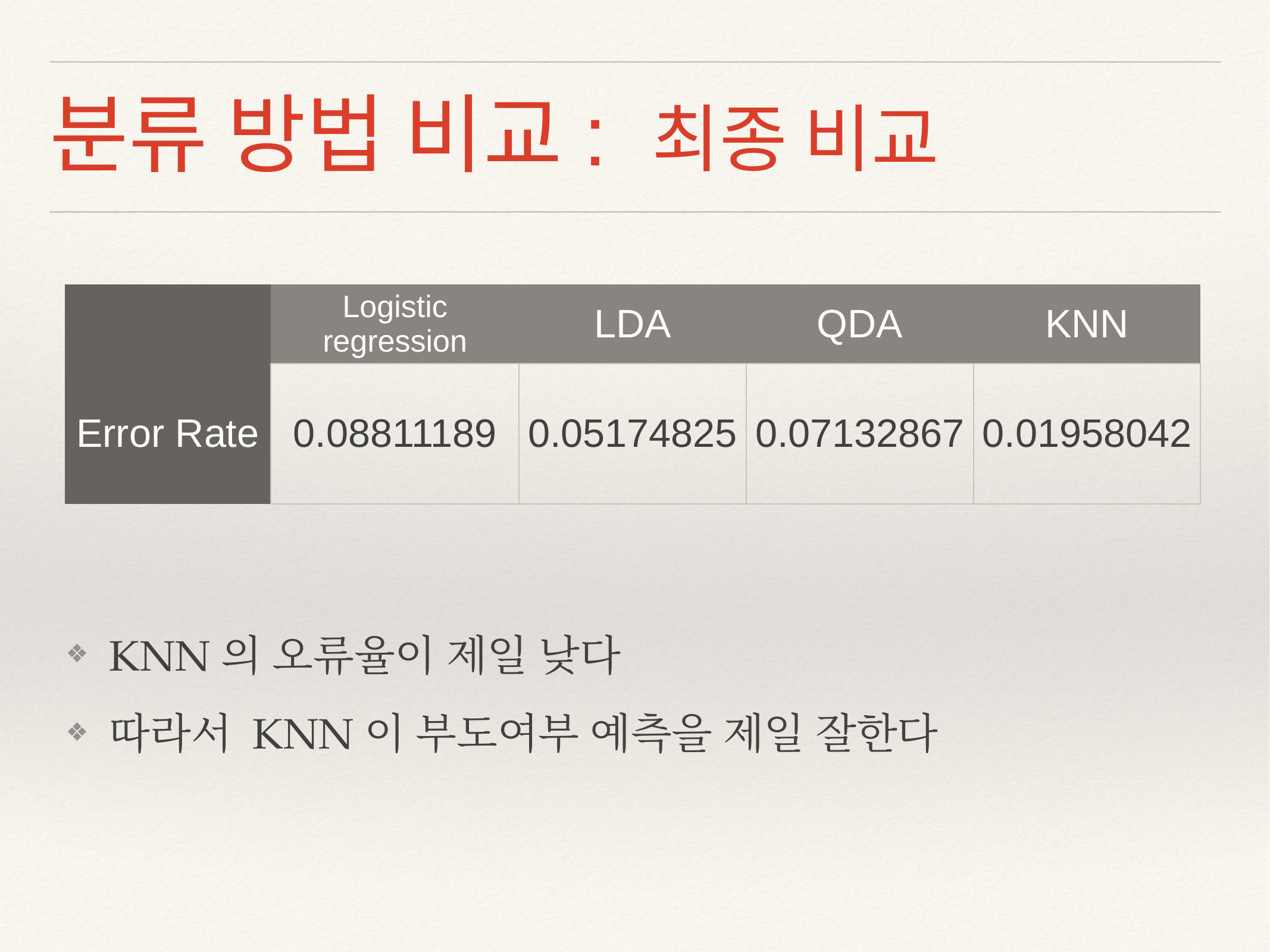

# 분류 방법 비교: 최종 비교
|  | Logistic regression | LDA | QDA | KNN |
| --- | --- | --- | --- | --- |
| Error Rate | 0.08811189 | 0.05174825 | 0.07132867 | 0.01958042 |
KNN의 오류율이 제일 낮다
따라서 KNN이 부도여부 예측을 제일 잘한다